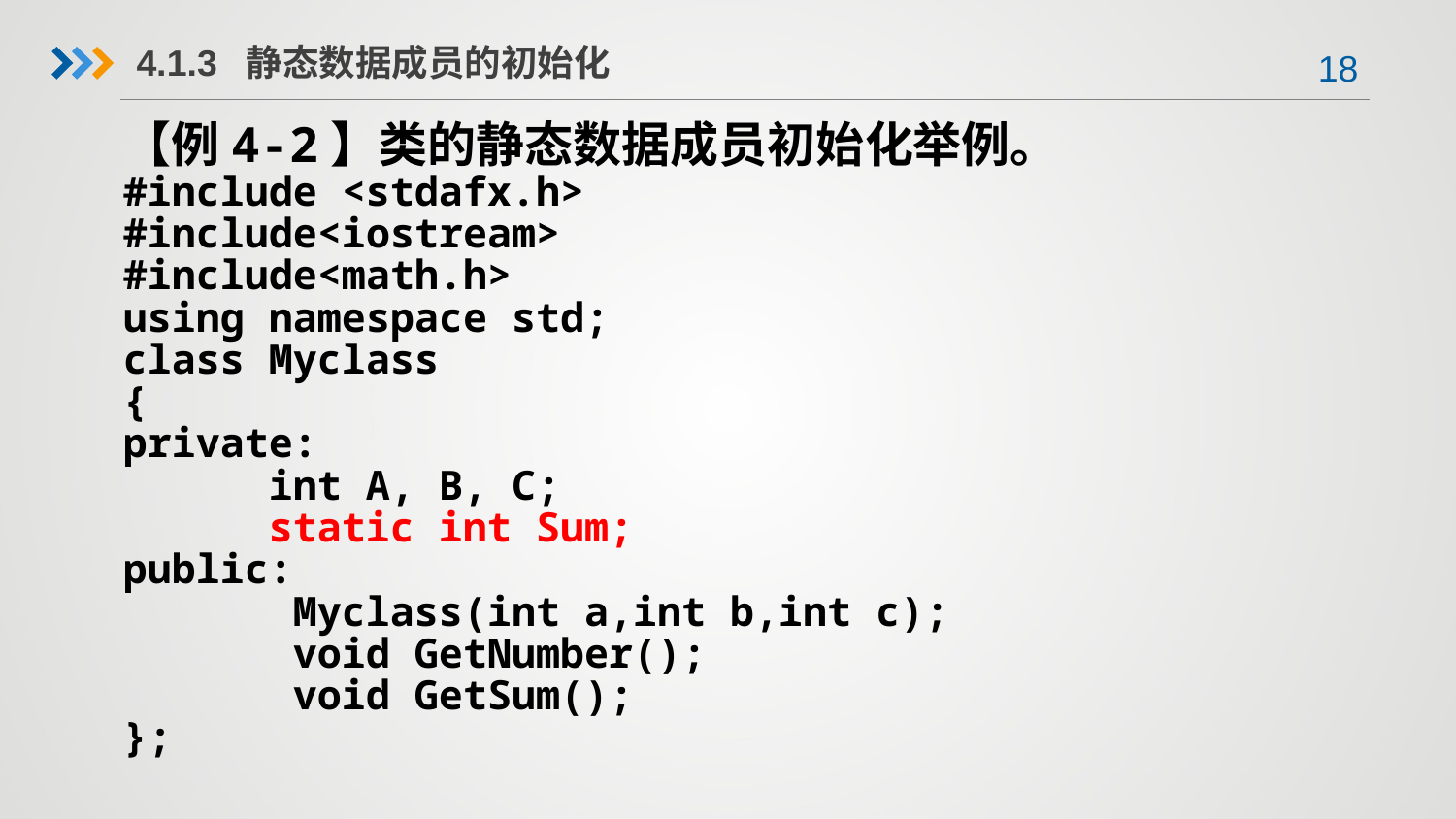

4.1.3  静态数据成员的初始化
【例4-2】类的静态数据成员初始化举例。
#include <stdafx.h>
#include<iostream>
#include<math.h>
using namespace std;
class Myclass
{
private:
      int A, B, C;
      static int Sum;
public:
       Myclass(int a,int b,int c);
       void GetNumber();
       void GetSum();
};